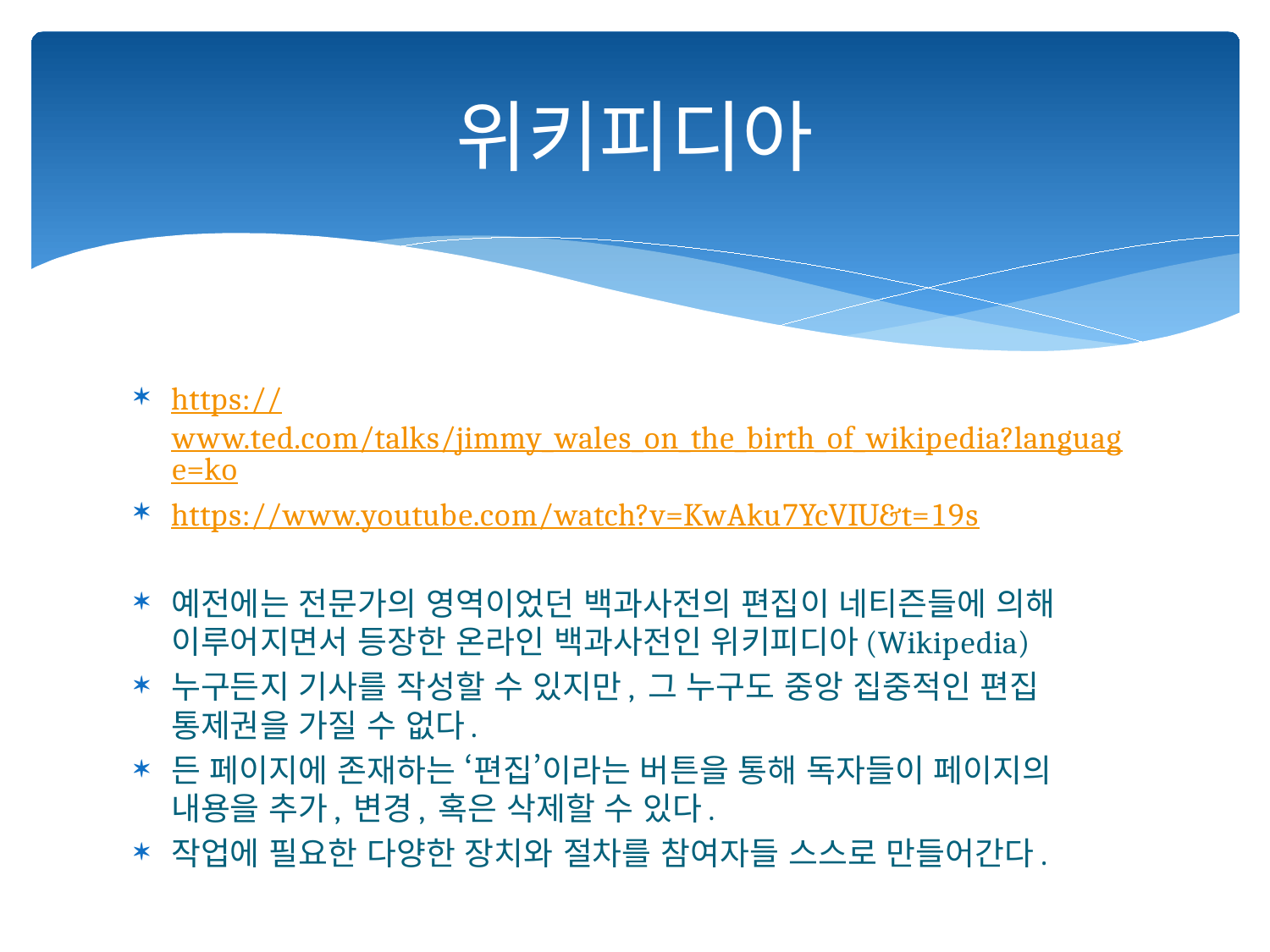

# 위키피디아
https://www.ted.com/talks/jimmy_wales_on_the_birth_of_wikipedia?language=ko
https://www.youtube.com/watch?v=KwAku7YcVIU&t=19s

예전에는 전문가의 영역이었던 백과사전의 편집이 네티즌들에 의해 이루어지면서 등장한 온라인 백과사전인 위키피디아(Wikipedia)
누구든지 기사를 작성할 수 있지만, 그 누구도 중앙 집중적인 편집 통제권을 가질 수 없다.
든 페이지에 존재하는 ‘편집’이라는 버튼을 통해 독자들이 페이지의 내용을 추가, 변경, 혹은 삭제할 수 있다.
작업에 필요한 다양한 장치와 절차를 참여자들 스스로 만들어간다.